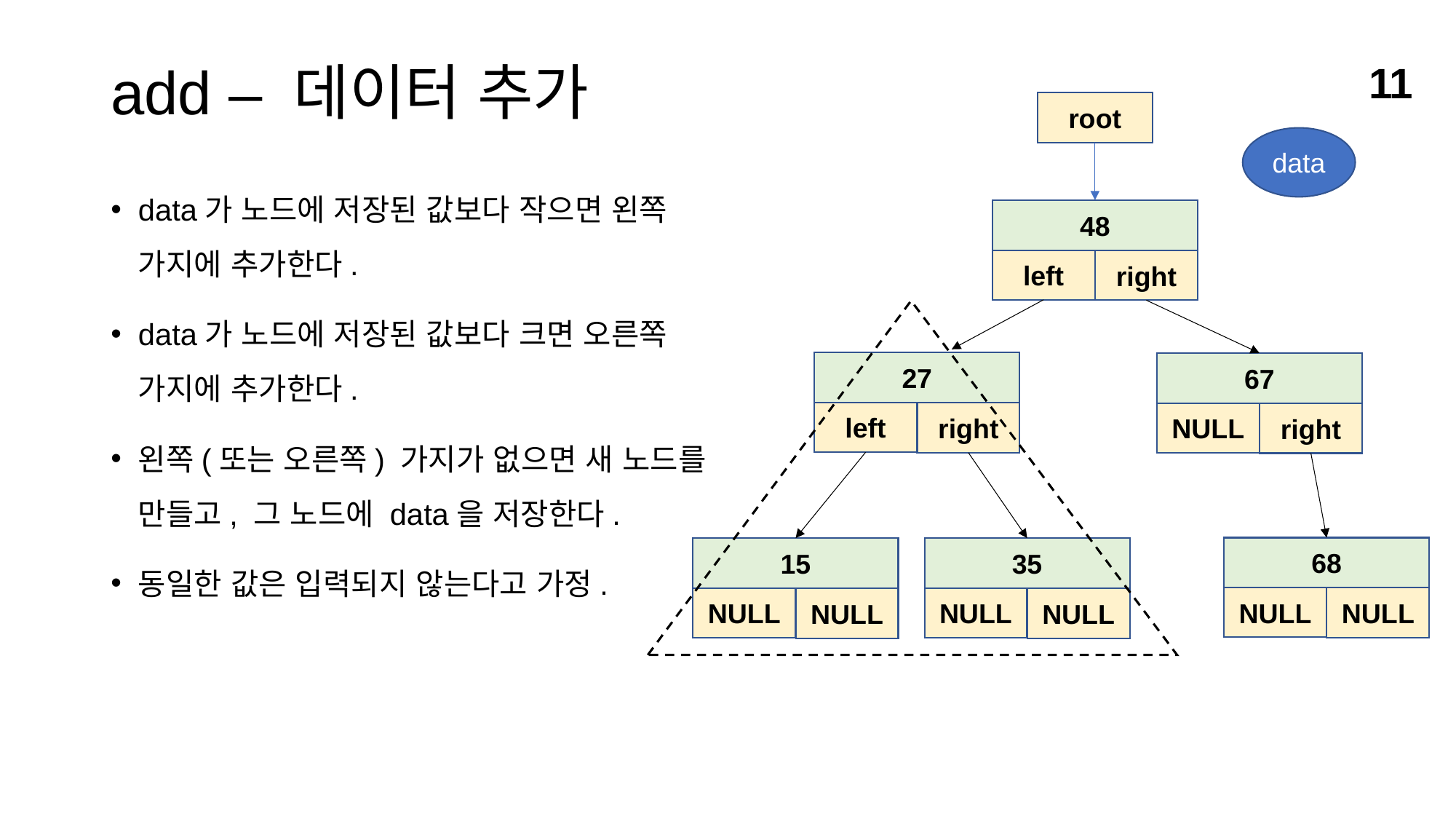

# add – 데이터 추가
11
root
data
data가 노드에 저장된 값보다 작으면 왼쪽 가지에 추가한다.
data가 노드에 저장된 값보다 크면 오른쪽 가지에 추가한다.
왼쪽(또는 오른쪽) 가지가 없으면 새 노드를 만들고, 그 노드에 data을 저장한다.
동일한 값은 입력되지 않는다고 가정.
48
left
right

27
left
right
67
NULL
right
68
NULL
NULL
15
NULL
NULL
35
NULL
NULL